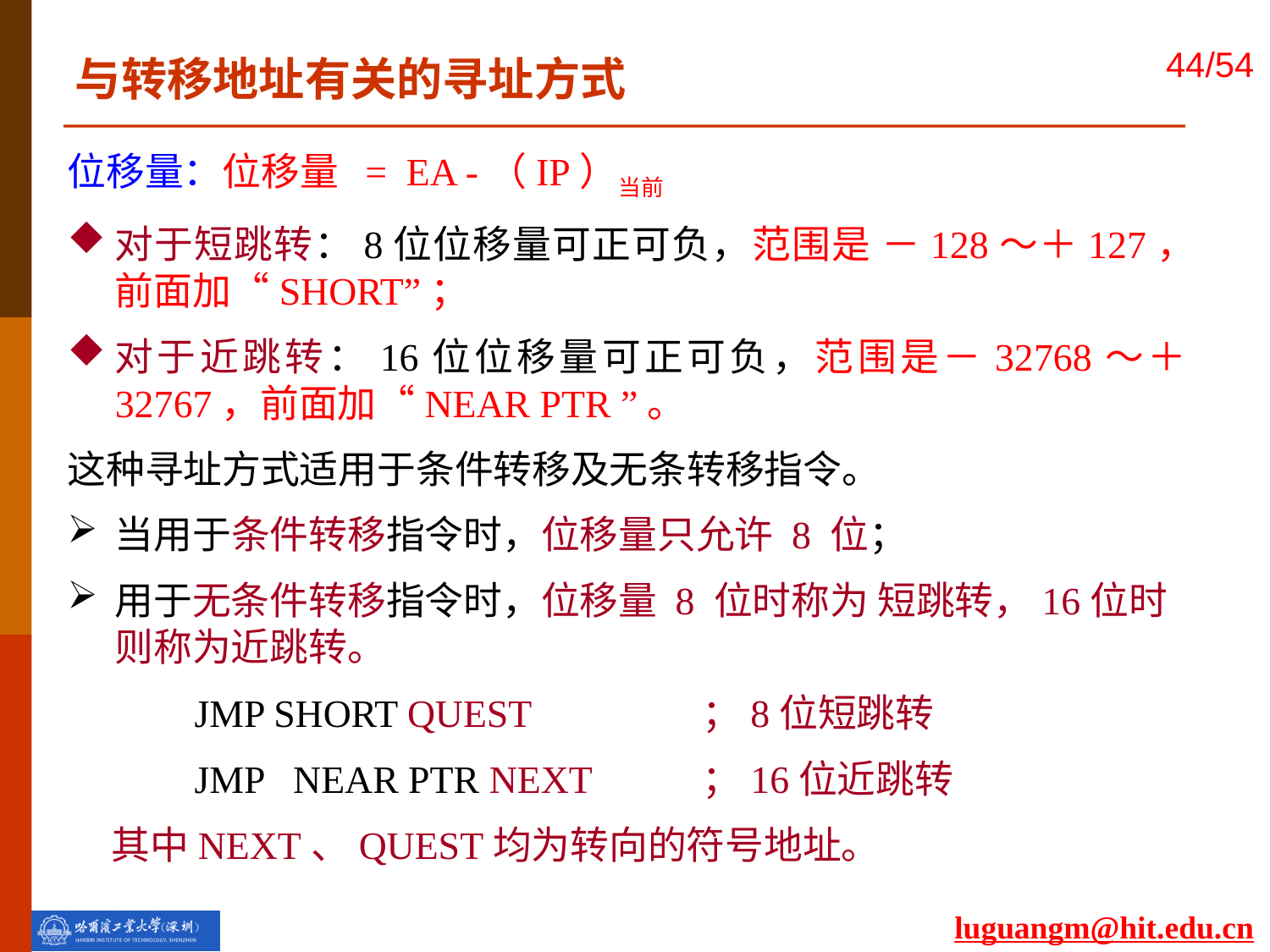

与转移地址有关的寻址方式
位移量：位移量  =  EA -（IP）当前
对于短跳转：8位位移量可正可负，范围是 －128～＋127，前面加“SHORT”；
对于近跳转：16位位移量可正可负，范围是－32768～＋32767，前面加“NEAR PTR ”。
这种寻址方式适用于条件转移及无条转移指令。
当用于条件转移指令时，位移量只允许 8 位；
用于无条件转移指令时，位移量 8 位时称为 短跳转，16位时则称为近跳转。
	JMP SHORT QUEST		；8位短跳转
	JMP   NEAR PTR NEXT	；16位近跳转
    其中NEXT、QUEST均为转向的符号地址。